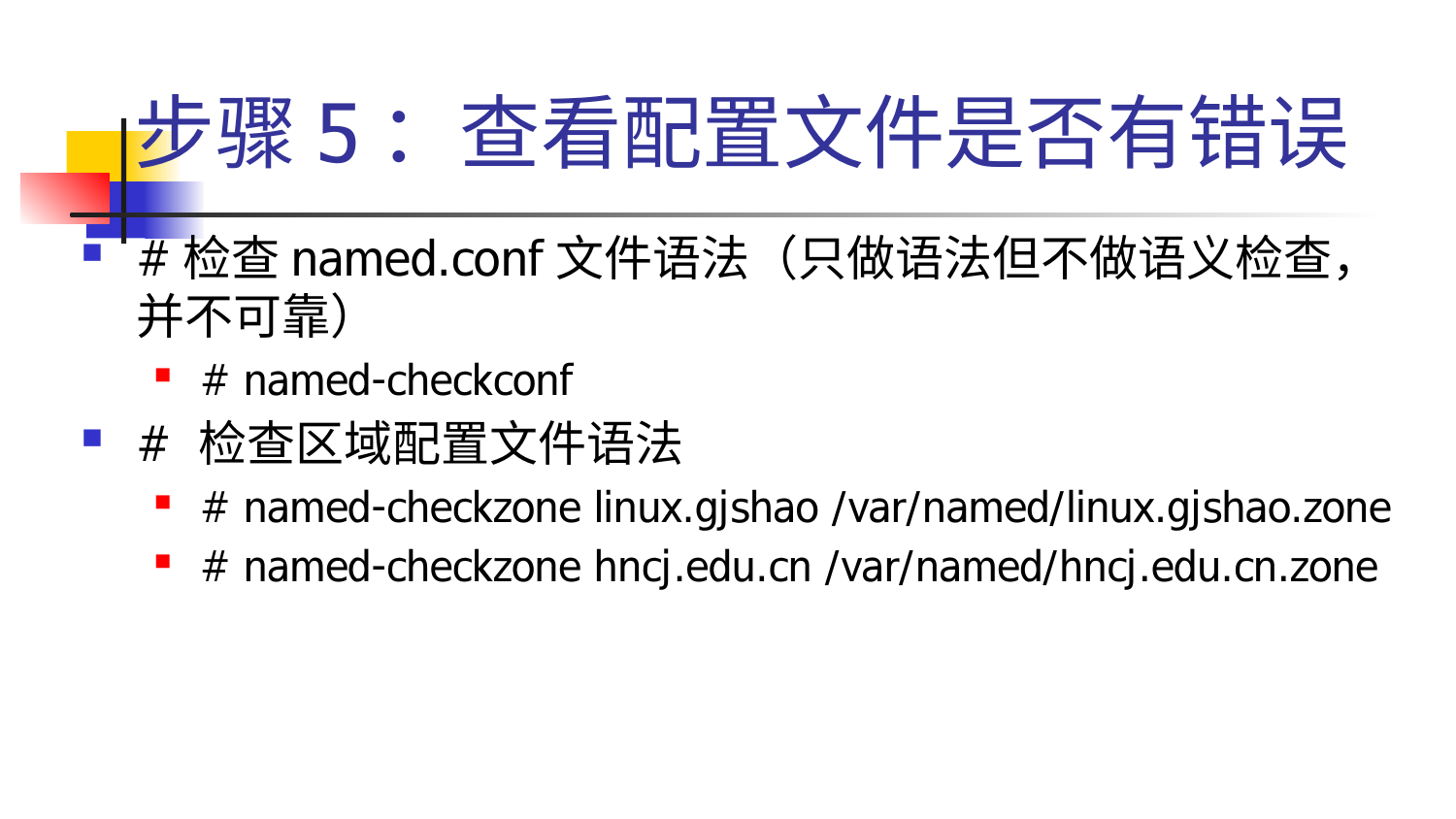

# 步骤5：查看配置文件是否有错误
#检查named.conf文件语法（只做语法但不做语义检查，并不可靠）
# named-checkconf
# 检查区域配置文件语法
# named-checkzone linux.gjshao /var/named/linux.gjshao.zone
# named-checkzone hncj.edu.cn /var/named/hncj.edu.cn.zone